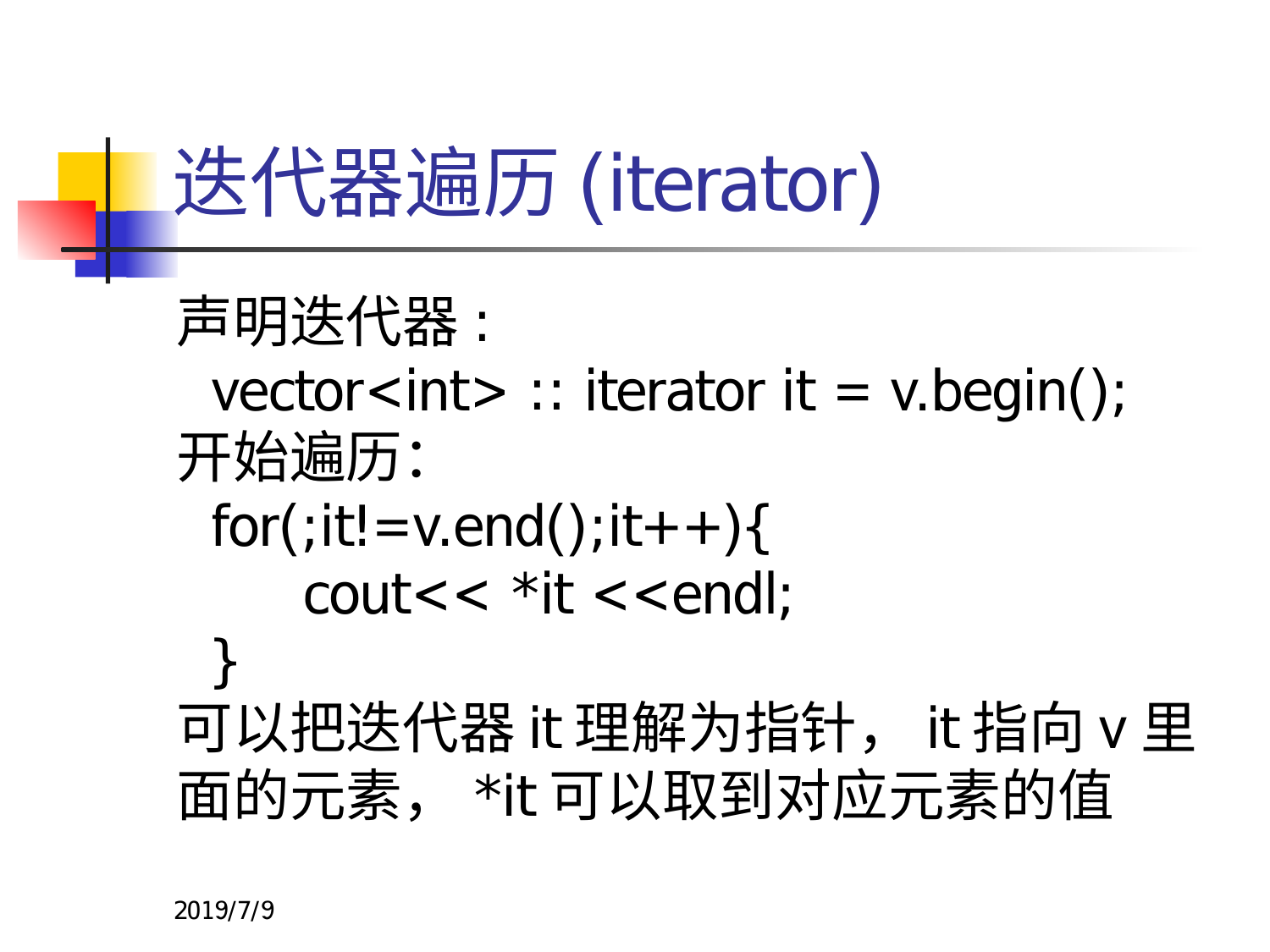

# 迭代器遍历(iterator)
声明迭代器:
  vector<int> :: iterator it = v.begin();
开始遍历：
  for(;it!=v.end();it++){
  	cout<< *it <<endl;
  }
可以把迭代器it理解为指针，it指向v里面的元素，*it可以取到对应元素的值
2019/7/9